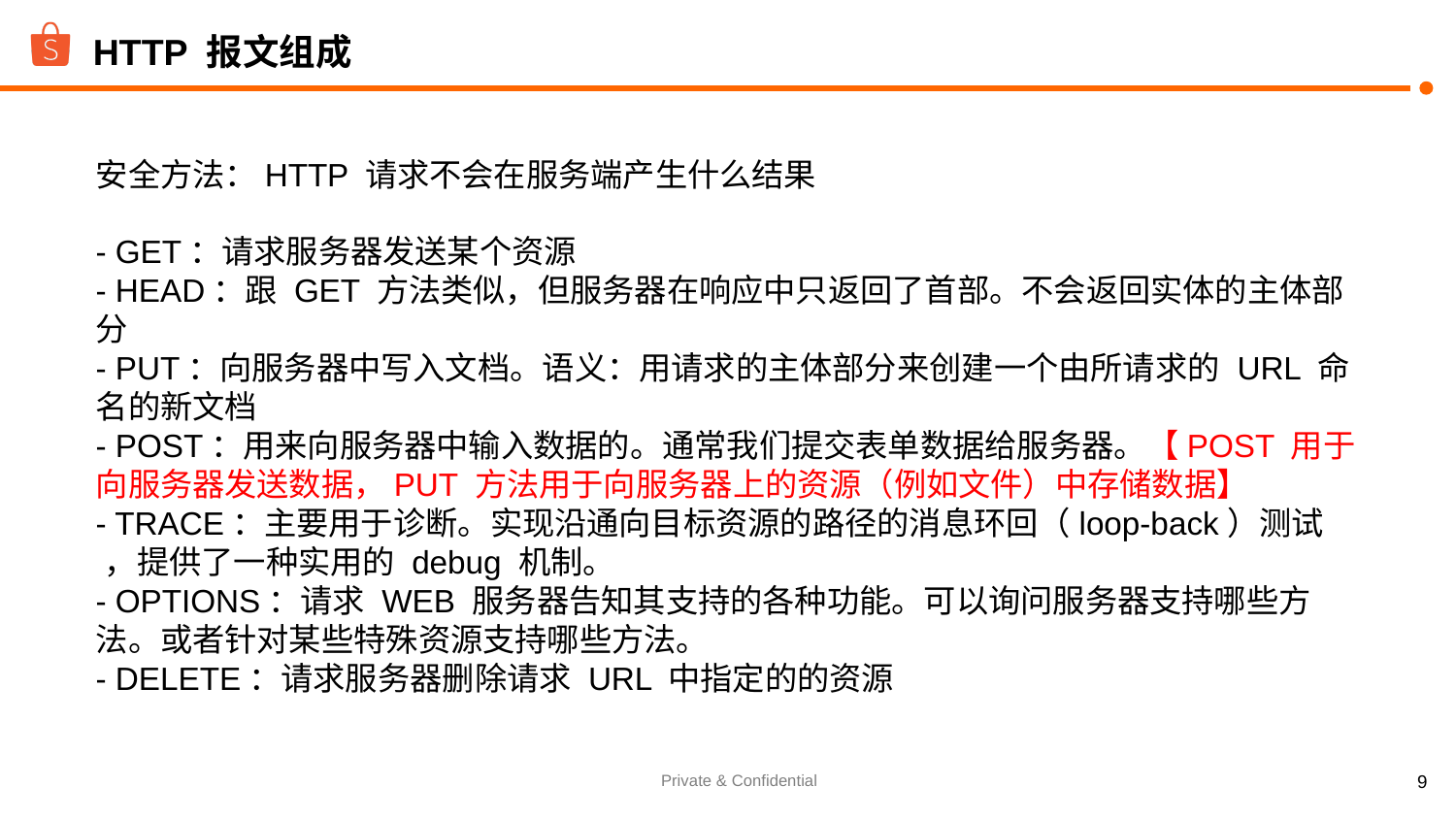

# HTTP 报文组成
安全方法：HTTP 请求不会在服务端产生什么结果

- GET：请求服务器发送某个资源
- HEAD：跟 GET 方法类似，但服务器在响应中只返回了首部。不会返回实体的主体部分
- PUT：向服务器中写入文档。语义：用请求的主体部分来创建一个由所请求的 URL 命名的新文档
- POST：用来向服务器中输入数据的。通常我们提交表单数据给服务器。【POST 用于向服务器发送数据，PUT 方法用于向服务器上的资源（例如文件）中存储数据】
- TRACE：主要用于诊断。实现沿通向目标资源的路径的消息环回（loop-back）测试 ，提供了一种实用的 debug 机制。
- OPTIONS：请求 WEB 服务器告知其支持的各种功能。可以询问服务器支持哪些方法。或者针对某些特殊资源支持哪些方法。
- DELETE：请求服务器删除请求 URL 中指定的的资源

9